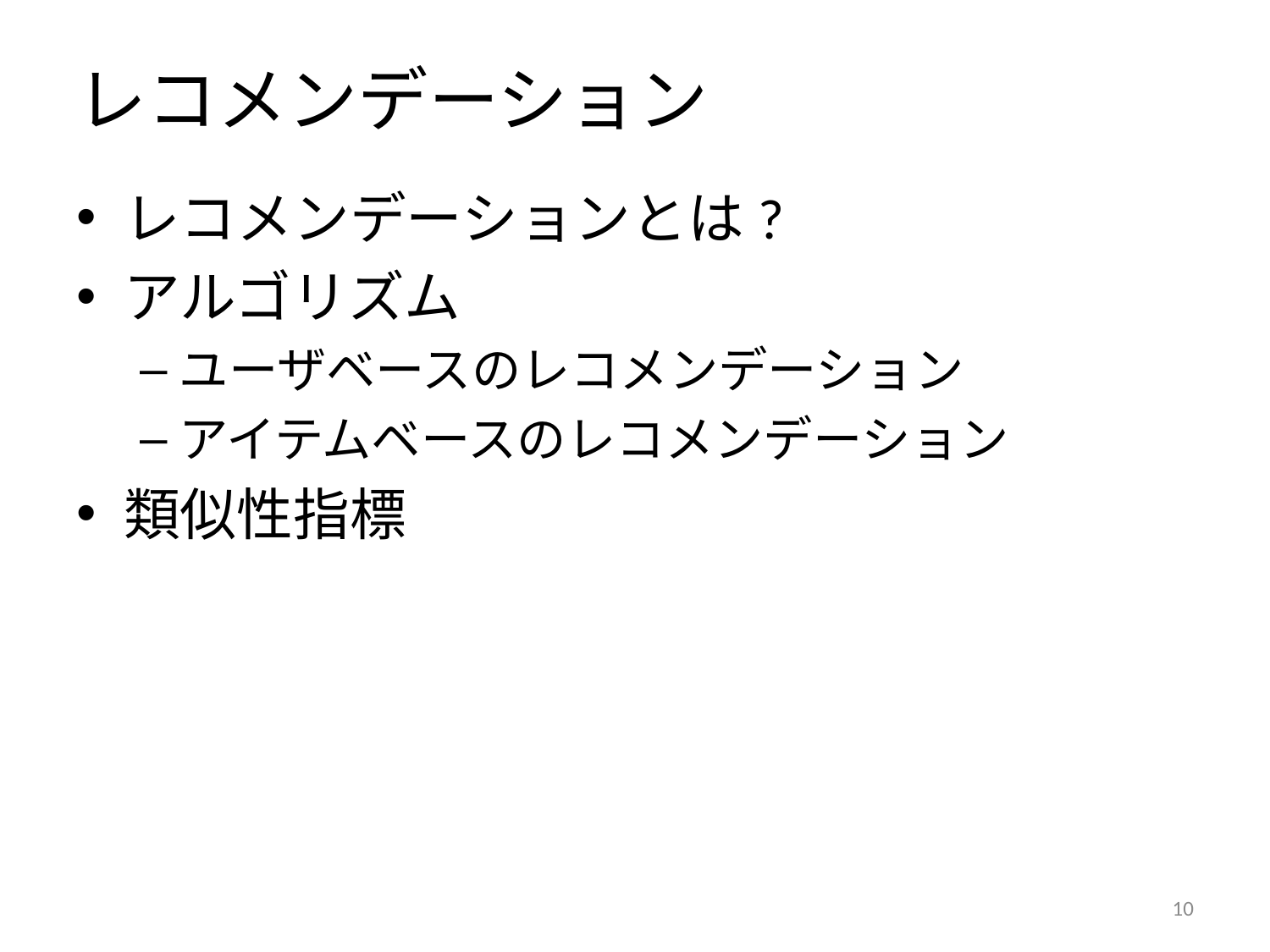

# レコメンデーション
レコメンデーションとは?
アルゴリズム
ユーザベースのレコメンデーション
アイテムベースのレコメンデーション
類似性指標

10